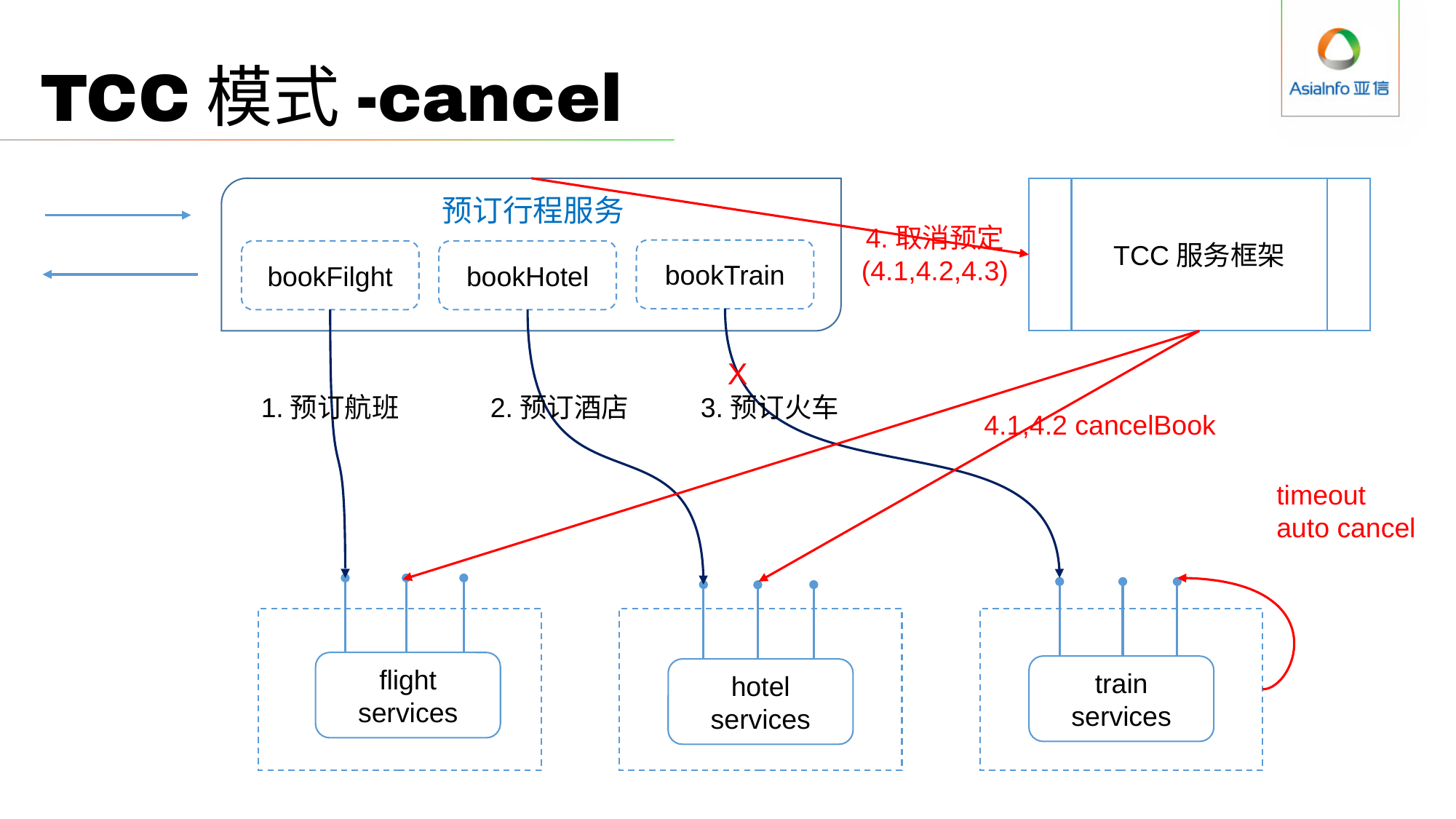

# TCC模式-cancel

TCC服务框架
预订行程服务
4.取消预定
(4.1,4.2,4.3)
bookTrain
bookFilght
bookHotel
X
1.预订航班
2.预订酒店
3.预订火车
4.1,4.2 cancelBook
timeout
auto cancel

flight
services
train
services
hotel
services